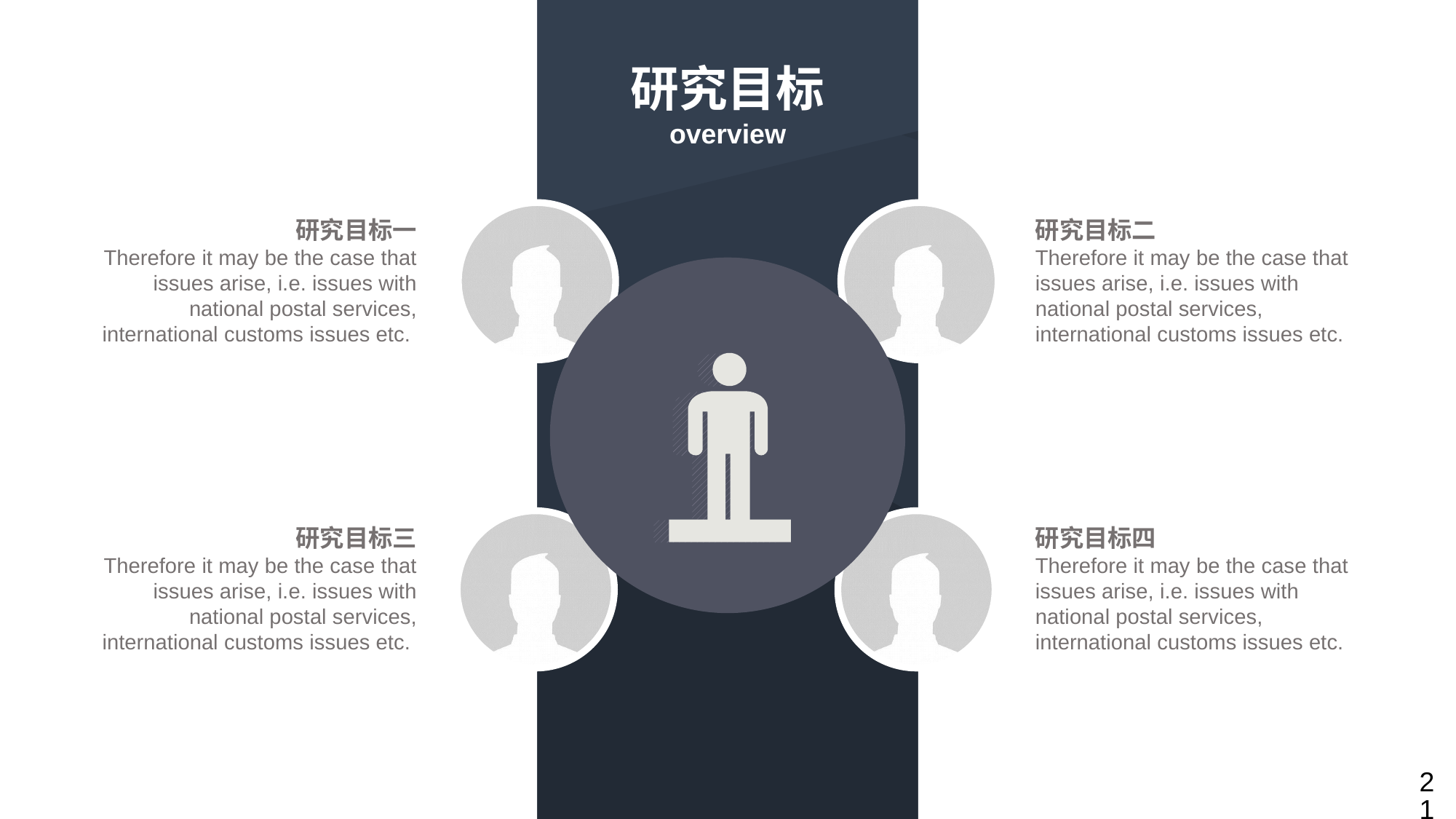

研究目标
overview

研究目标一
Therefore it may be the case that issues arise, i.e. issues with national postal services, international customs issues etc.
研究目标二
Therefore it may be the case that issues arise, i.e. issues with national postal services, international customs issues etc.

研究目标三
Therefore it may be the case that issues arise, i.e. issues with national postal services, international customs issues etc.
研究目标四
Therefore it may be the case that issues arise, i.e. issues with national postal services, international customs issues etc.
21